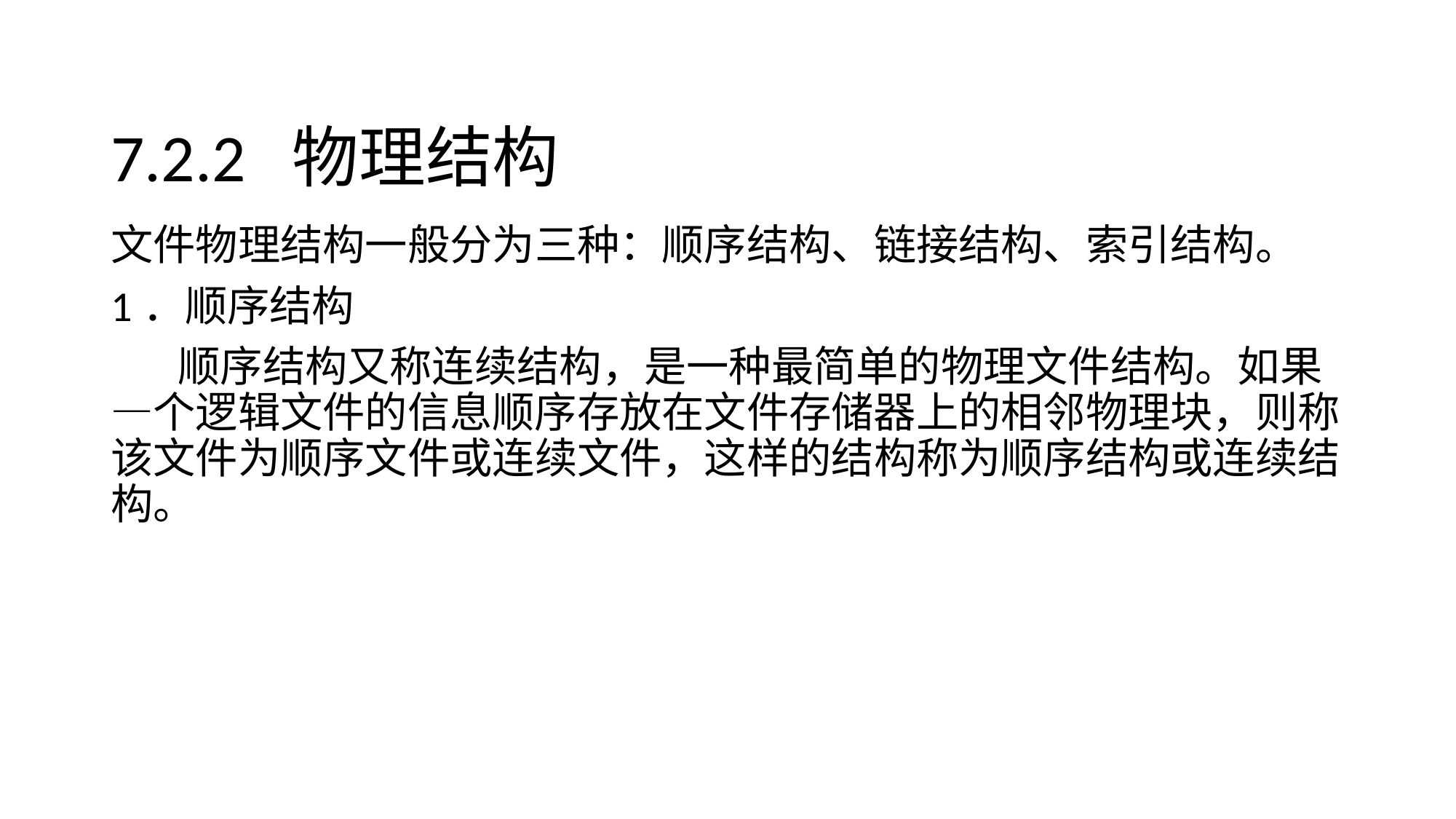

7.2.2  物理结构
文件物理结构一般分为三种：顺序结构、链接结构、索引结构。
1．顺序结构
      顺序结构又称连续结构，是一种最简单的物理文件结构。如果—个逻辑文件的信息顺序存放在文件存储器上的相邻物理块，则称该文件为顺序文件或连续文件，这样的结构称为顺序结构或连续结构。

5